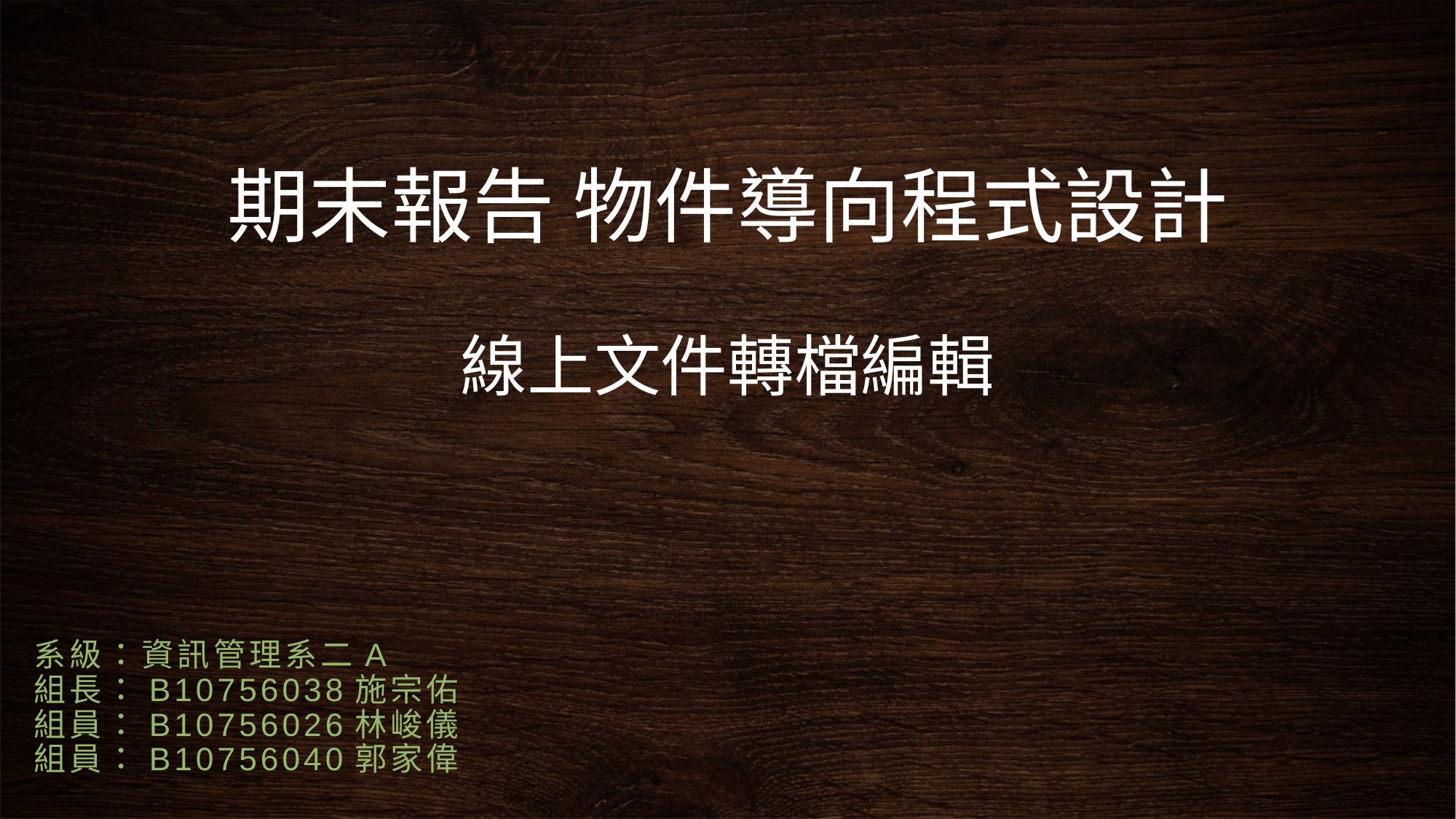

# 期末報告 物件導向程式設計 線上文件轉檔編輯
系級：資訊管理系二A
組長：B10756038施宗佑
組員：B10756026林峻儀
組員：B10756040郭家偉